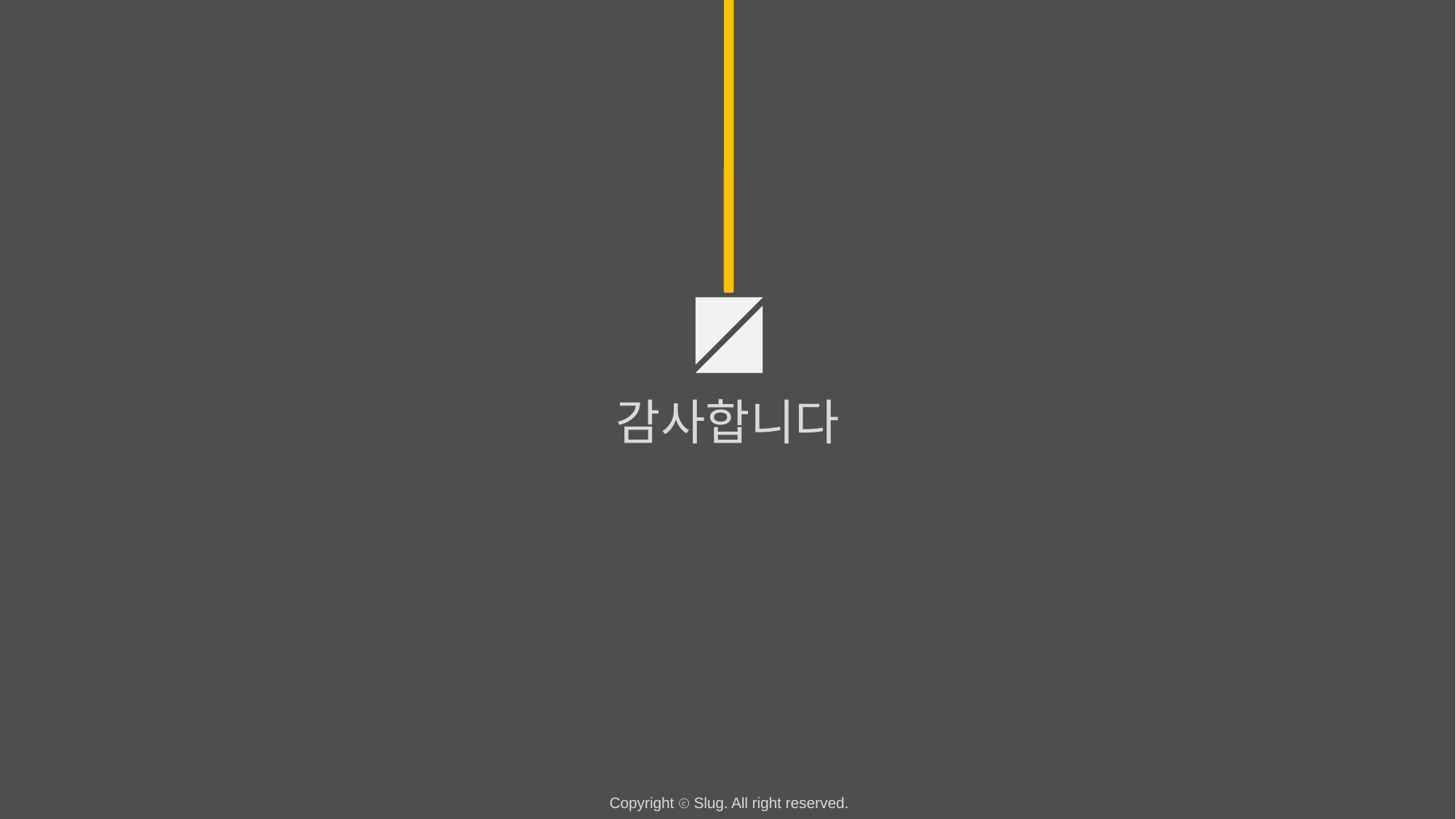

감사합니다
Copyright ⓒ Slug. All right reserved.